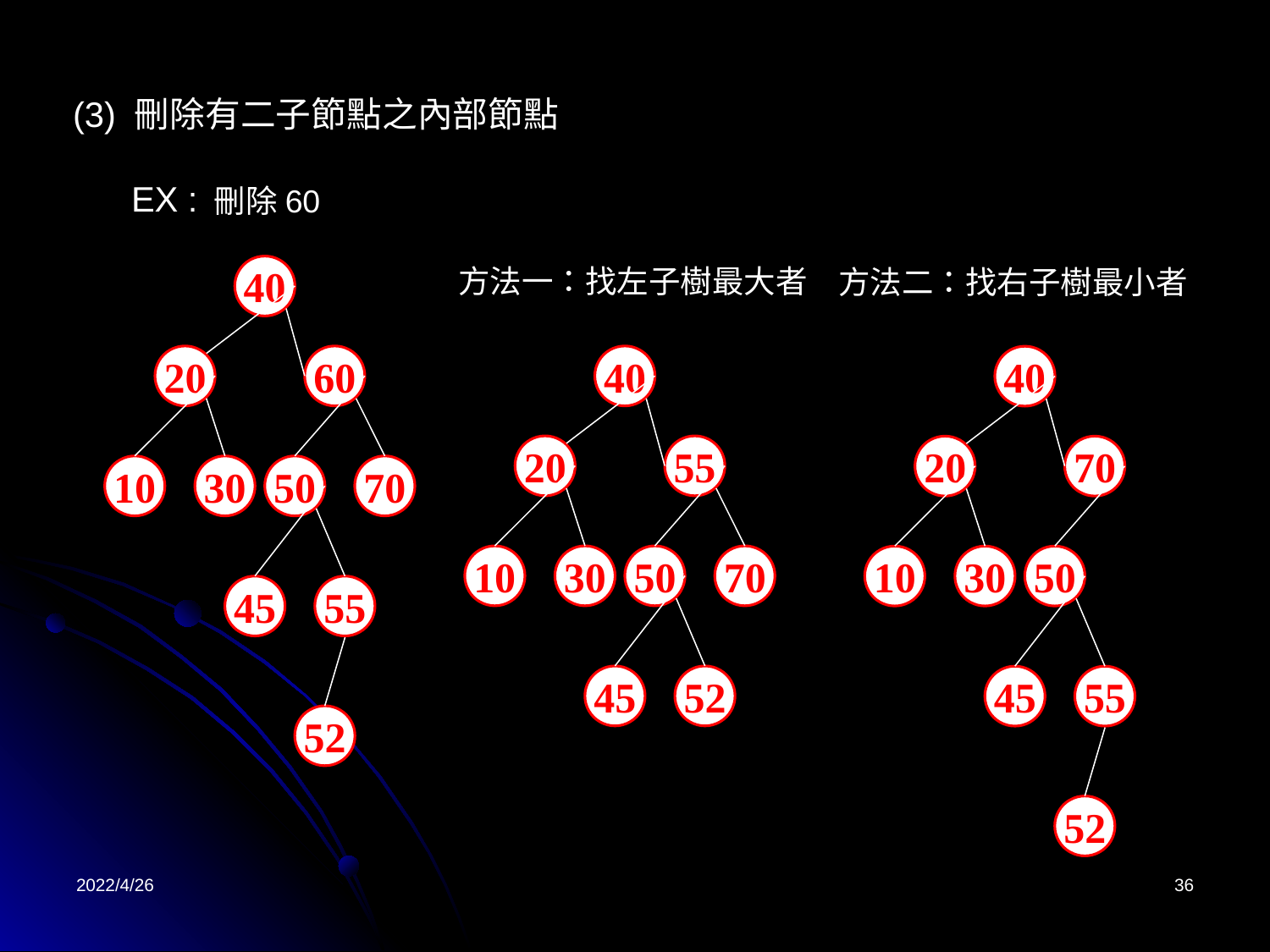

(3) 刪除有二子節點之內部節點

      EX :
刪除60

方法一：找左子樹最大者
40
20
60
10
30
50
70
45
55
52
方法二：找右子樹最小者
40
20
55
10
30
50
70
45
52
40
20
70
10
30
50
45
55
52
2022/4/26
36